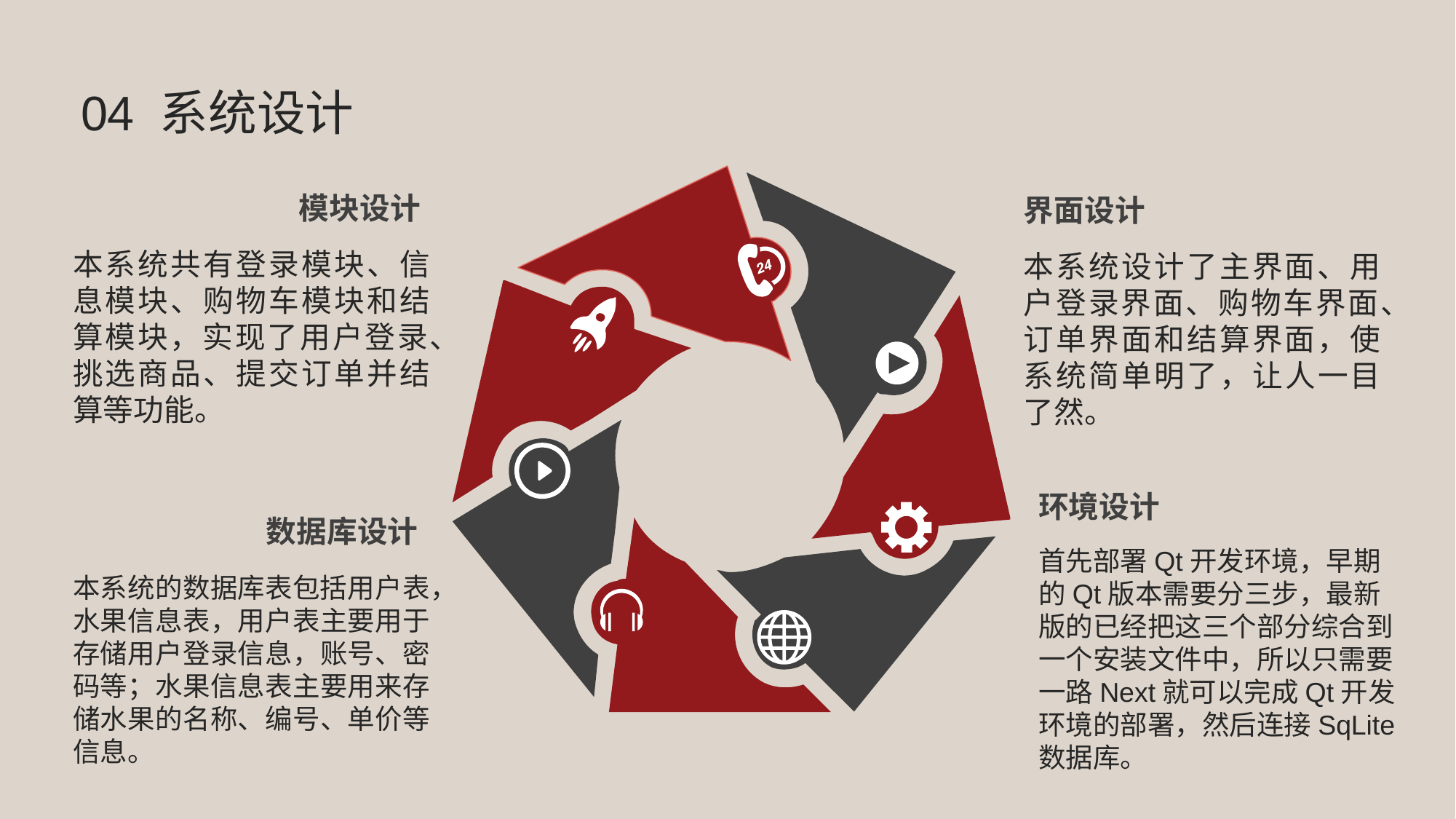

04 系统设计

模块设计
界面设计
本系统共有登录模块、信息模块、购物车模块和结算模块，实现了用户登录、挑选商品、提交订单并结算等功能。
本系统设计了主界面、用户登录界面、购物车界面、订单界面和结算界面，使系统简单明了，让人一目了然。
环境设计
数据库设计
首先部署Qt开发环境，早期的Qt版本需要分三步，最新版的已经把这三个部分综合到一个安装文件中，所以只需要一路Next就可以完成Qt开发环境的部署，然后连接SqLite数据库。
本系统的数据库表包括用户表，水果信息表，用户表主要用于存储用户登录信息，账号、密码等；水果信息表主要用来存储水果的名称、编号、单价等信息。